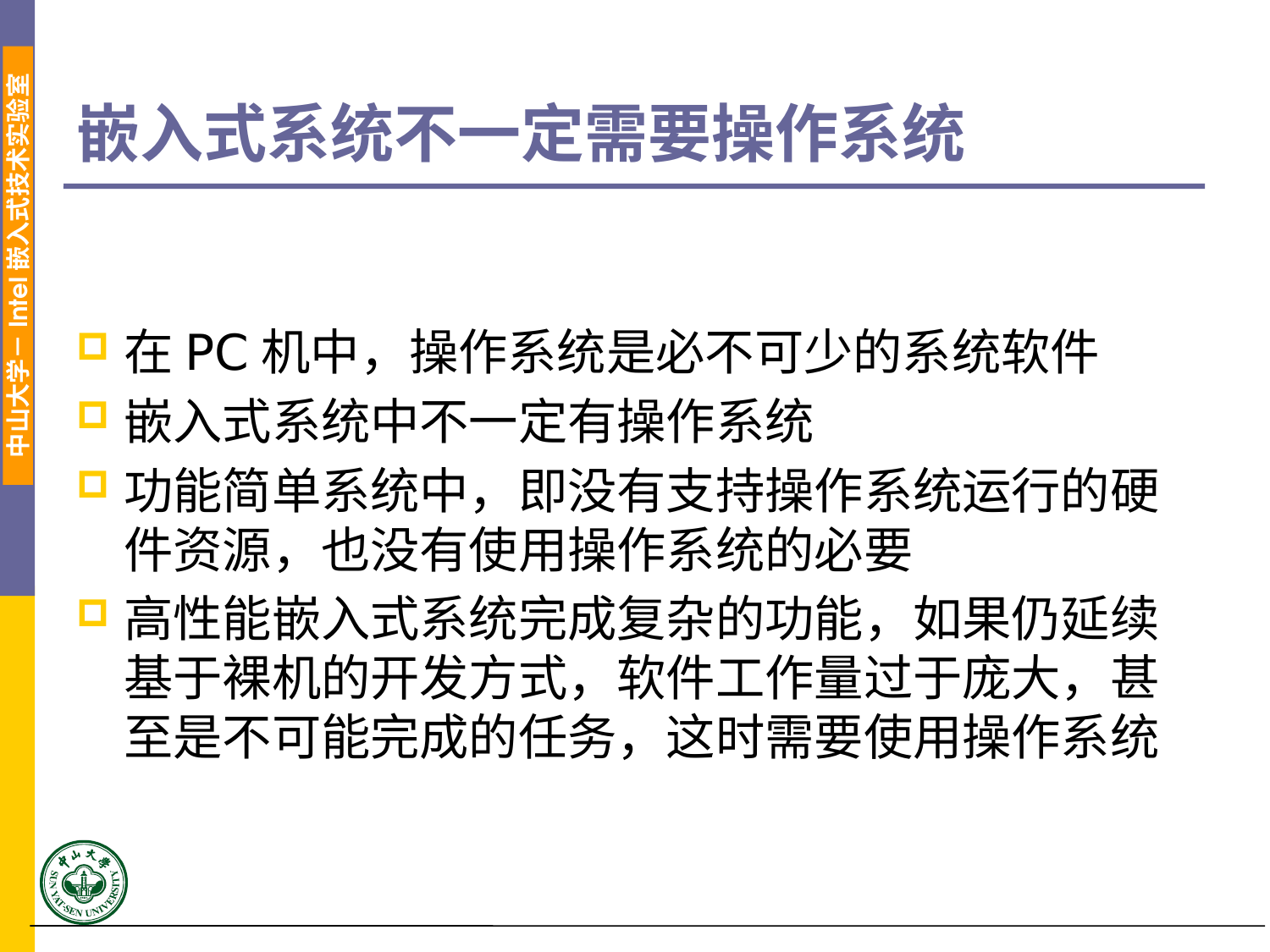

# 嵌入式系统不一定需要操作系统
在PC机中，操作系统是必不可少的系统软件
嵌入式系统中不一定有操作系统
功能简单系统中，即没有支持操作系统运行的硬件资源，也没有使用操作系统的必要
高性能嵌入式系统完成复杂的功能，如果仍延续基于裸机的开发方式，软件工作量过于庞大，甚至是不可能完成的任务，这时需要使用操作系统